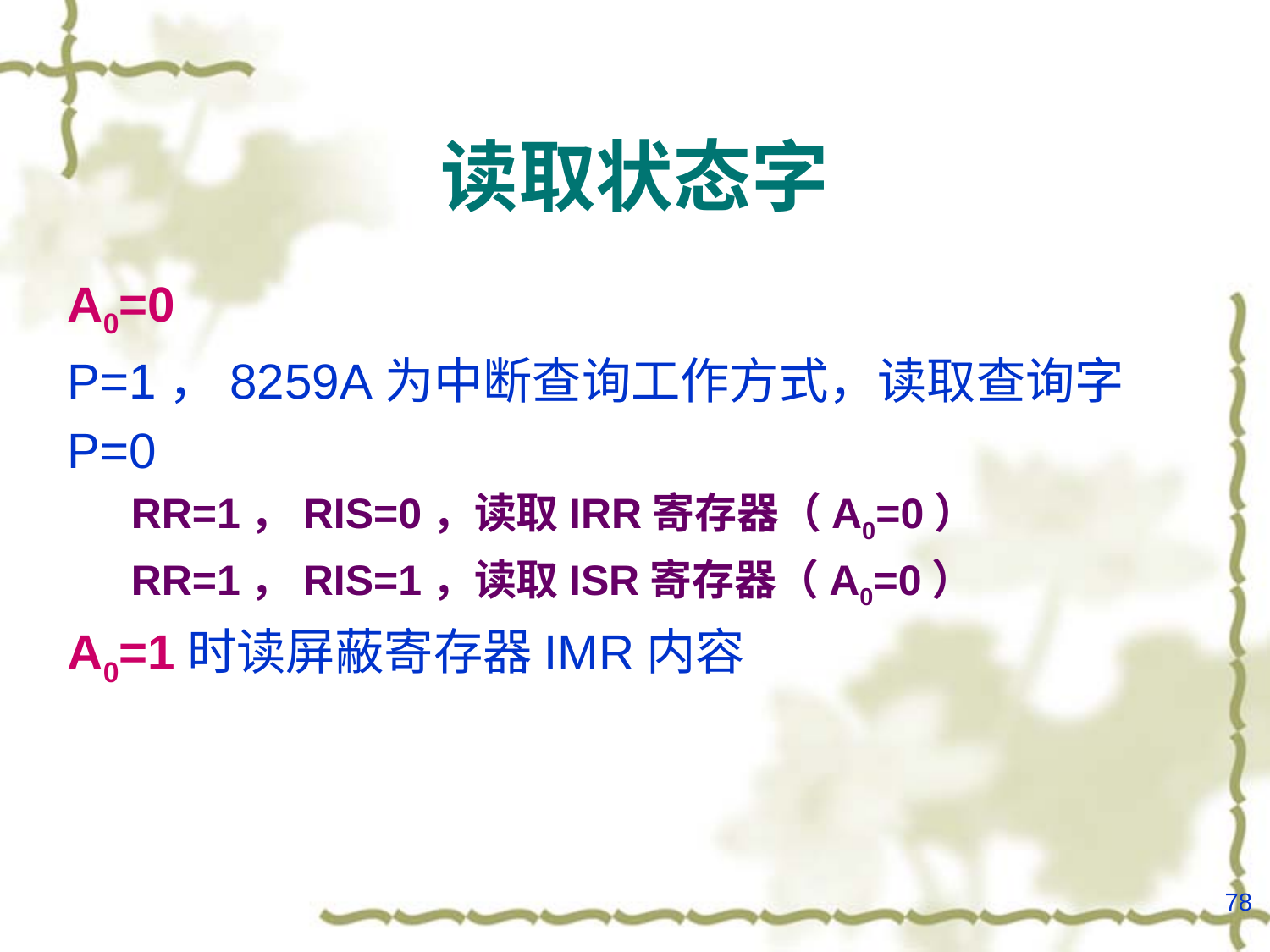

# 读取状态字
A0=0
P=1，8259A为中断查询工作方式，读取查询字
P=0
RR=1，RIS=0，读取IRR寄存器（A0=0）
RR=1，RIS=1，读取ISR寄存器（A0=0）
A0=1时读屏蔽寄存器IMR内容
78